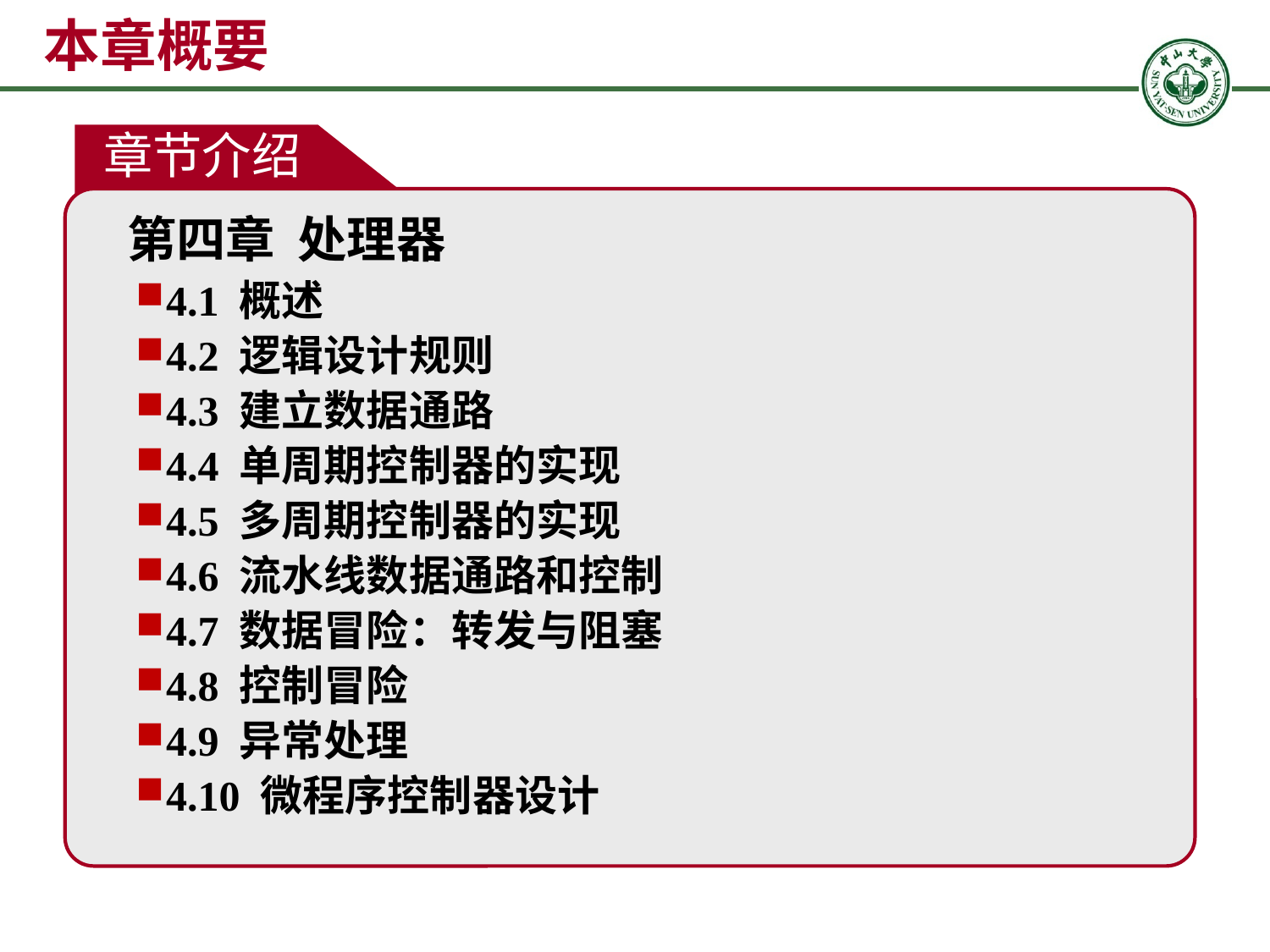

本章概要
章节介绍

第四章  处理器

4.1 概述
4.2 逻辑设计规则
4.3 建立数据通路
4.4 单周期控制器的实现
4.5 多周期控制器的实现
4.6 流水线数据通路和控制
4.7 数据冒险：转发与阻塞
4.8 控制冒险
4.9 异常处理
4.10 微程序控制器设计